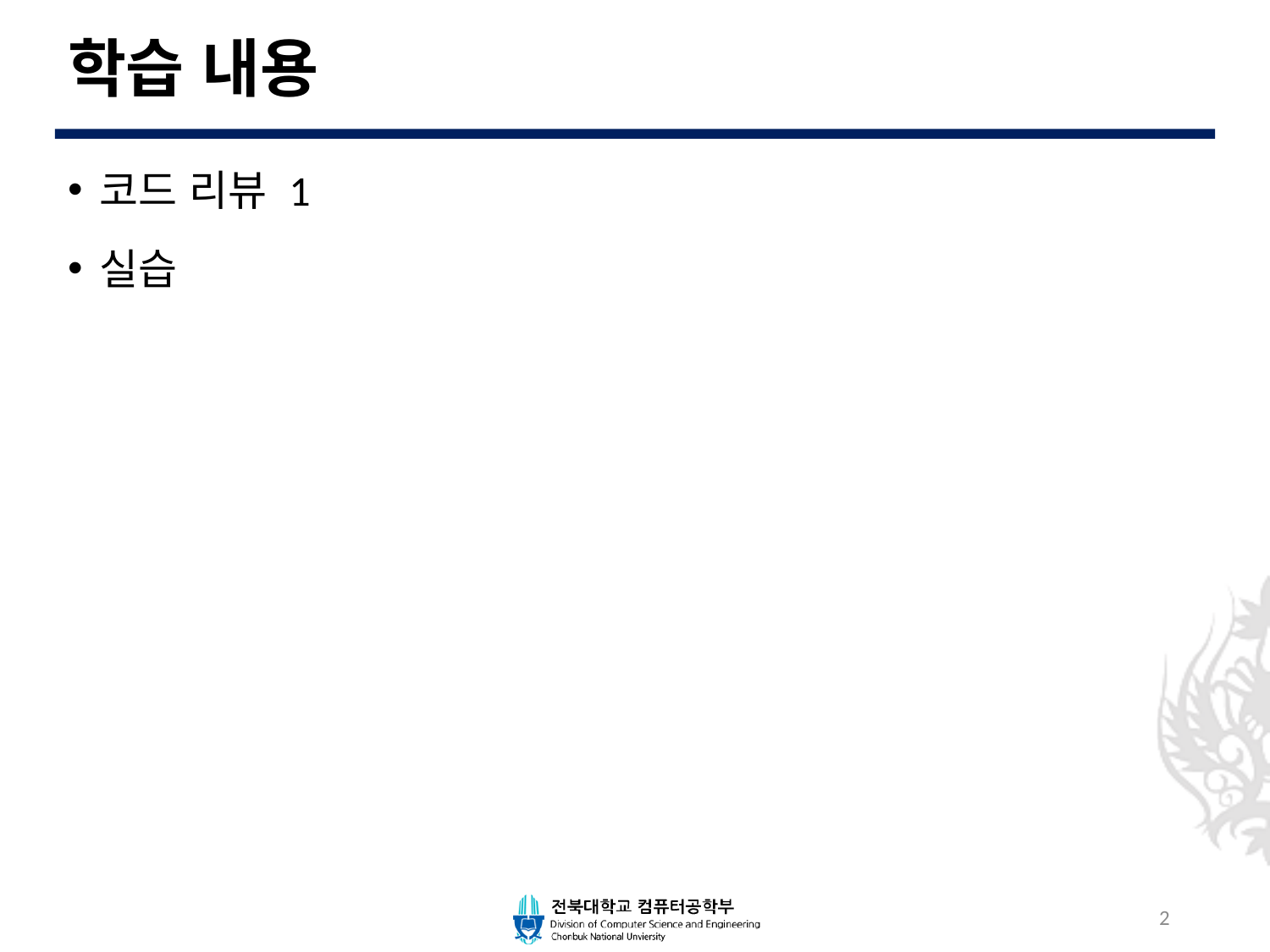

# 학습 내용
코드 리뷰 1
실습
2